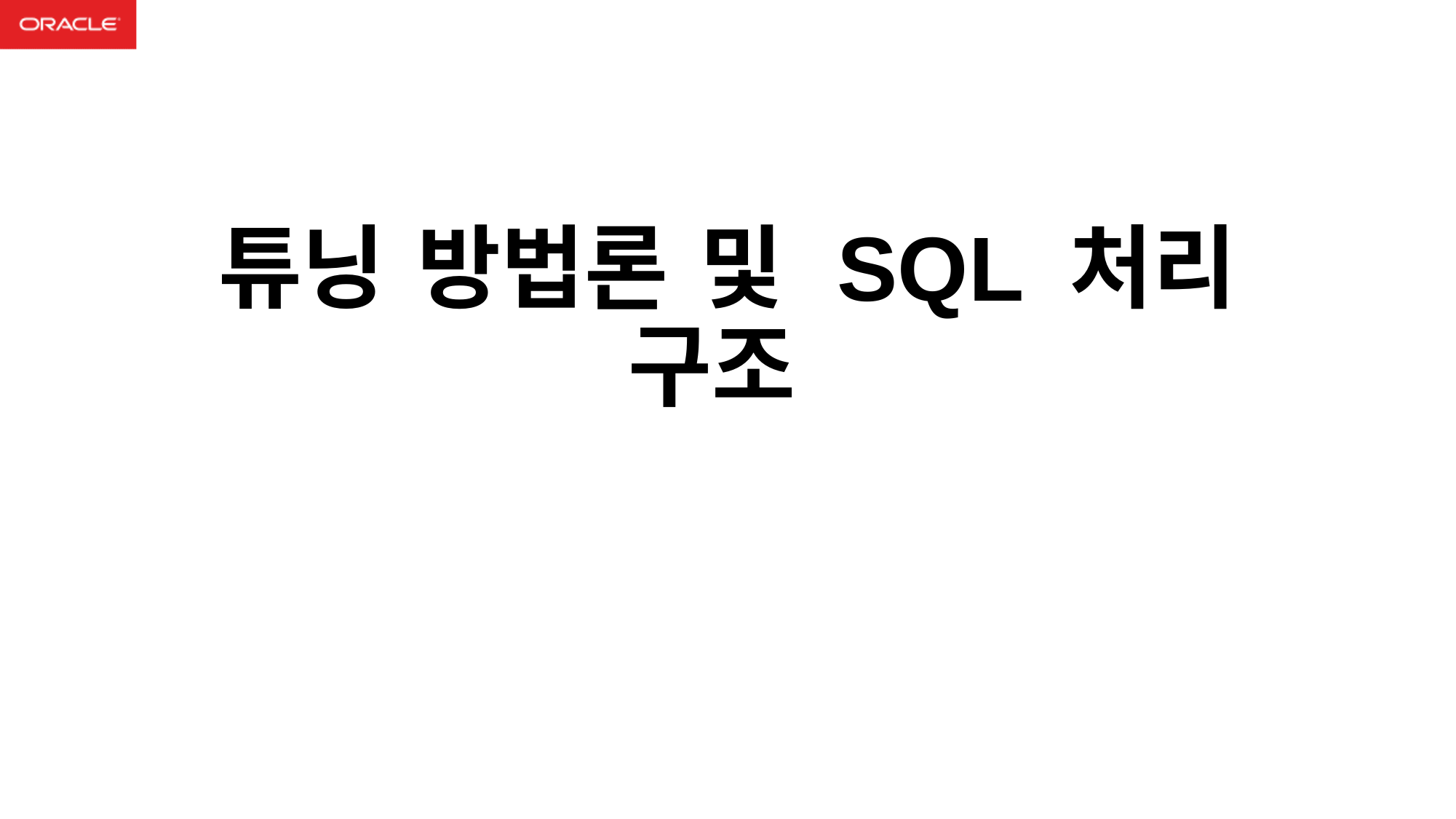

# 튜닝 방법론 및 SQL 처리 구조